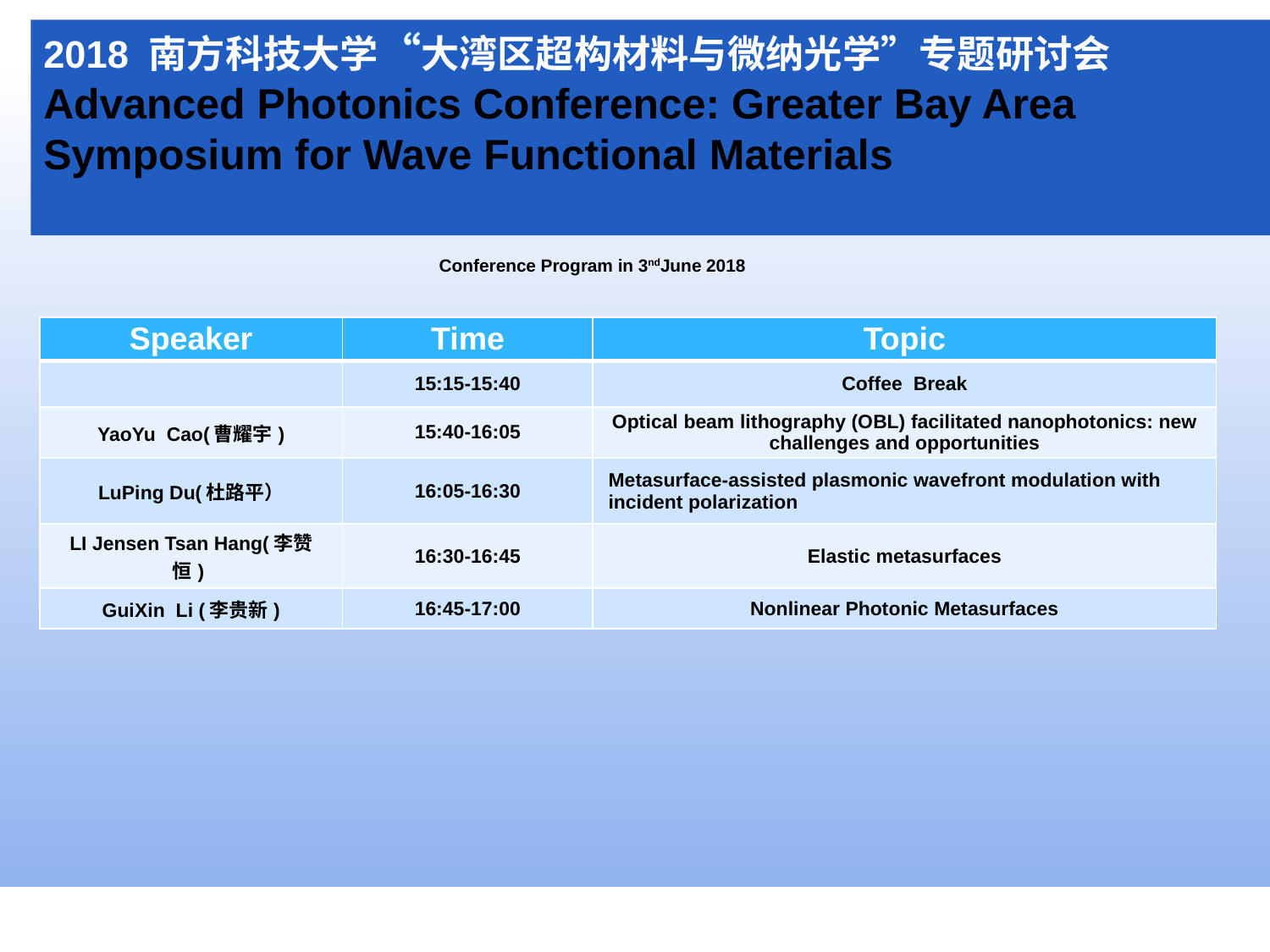

2018 南方科技大学“大湾区超构材料与微纳光学”专题研讨会
Advanced Photonics Conference: Greater Bay Area Symposium for Wave Functional Materials

Conference Program in 3ndJune 2018

| Speaker | Time | Topic |
| --- | --- | --- |
|  | 15:15-15:40 | Coffee Break |
| YaoYu Cao(曹耀宇) | 15:40-16:05 | Optical beam lithography (OBL) facilitated nanophotonics: new challenges and opportunities |
| LuPing Du(杜路平） | 16:05-16:30 | Metasurface-assisted plasmonic wavefront modulation with incident polarization |
| LI Jensen Tsan Hang(李赞恒) | 16:30-16:45 | Elastic metasurfaces |
| GuiXin Li (李贵新) | 16:45-17:00 | Nonlinear Photonic Metasurfaces |